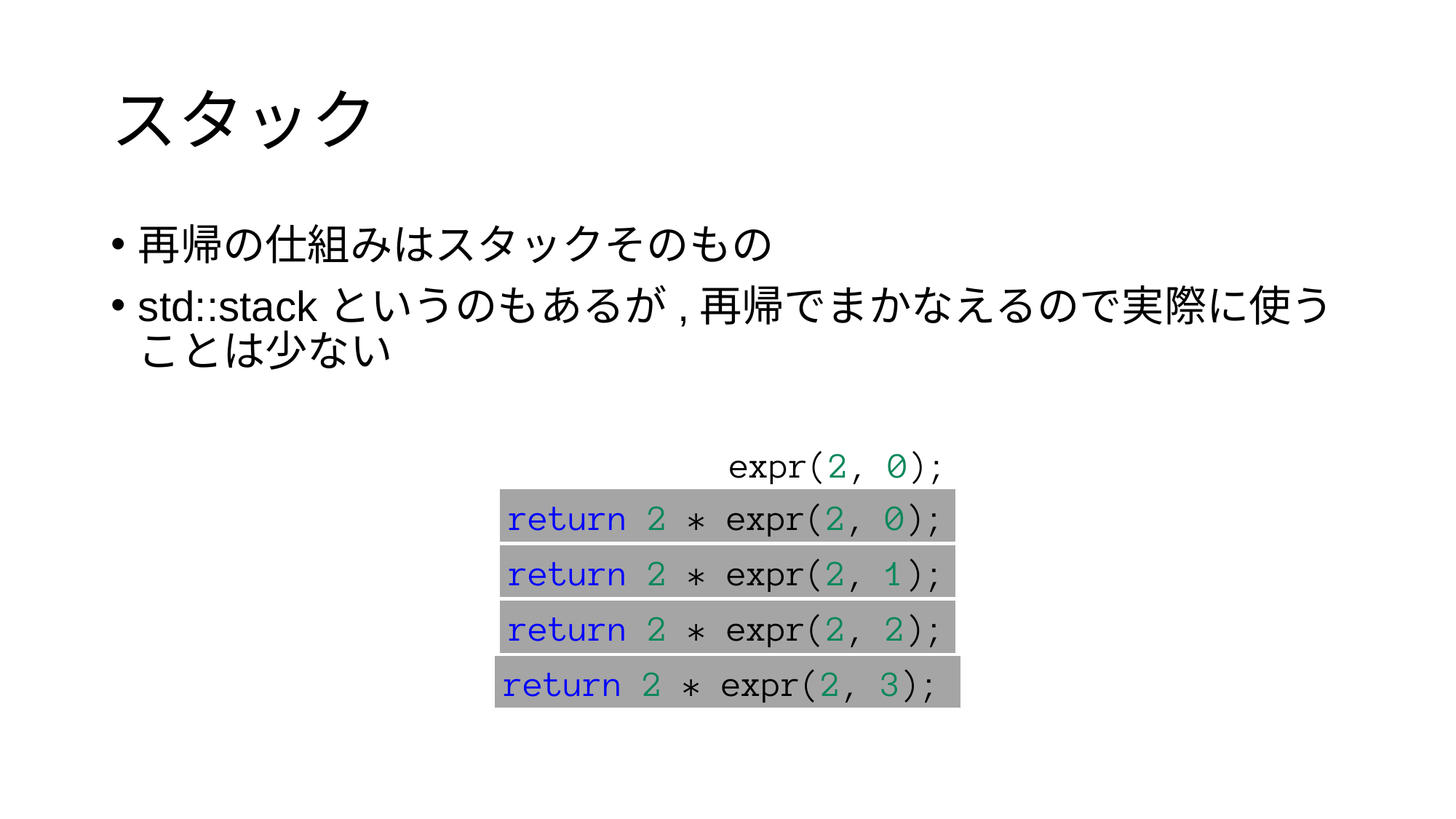

# スタック
再帰の仕組みはスタックそのもの
std::stackというのもあるが,再帰でまかなえるので実際に使うことは少ない
expr(2, 0);
return 2 * expr(2, 0);
return 2 * expr(2, 1);
return 2 * expr(2, 2);
return 2 * expr(2, 3);